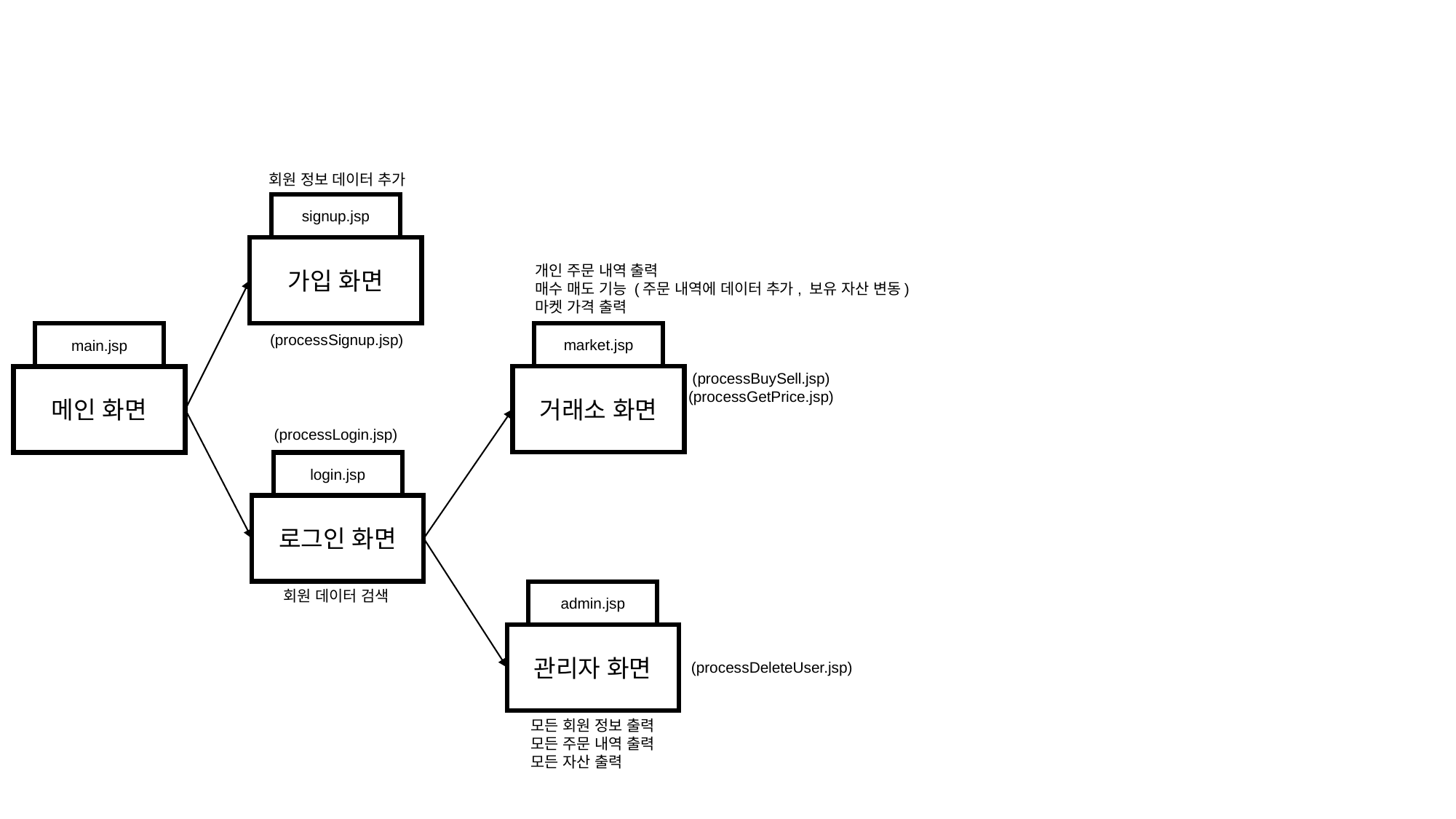

회원 정보 데이터 추가
signup.jsp
가입 화면
개인 주문 내역 출력
매수 매도 기능 (주문 내역에 데이터 추가, 보유 자산 변동)
마켓 가격 출력
market.jsp
main.jsp
(processSignup.jsp)
(processBuySell.jsp)
(processGetPrice.jsp)
거래소 화면
메인 화면
(processLogin.jsp)
login.jsp
로그인 화면
회원 데이터 검색
admin.jsp
관리자 화면
(processDeleteUser.jsp)
모든 회원 정보 출력
모든 주문 내역 출력
모든 자산 출력